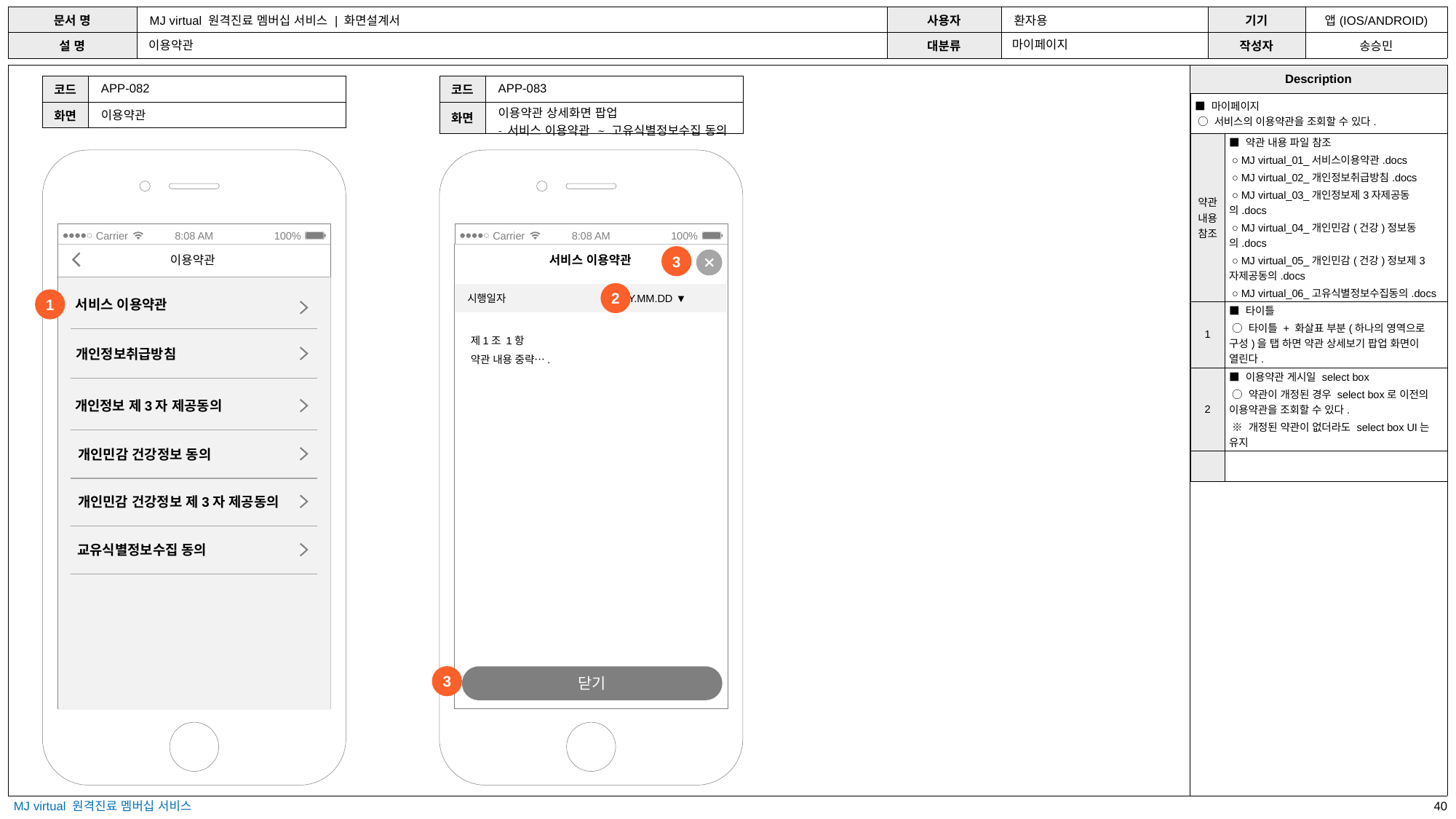

마이페이지
이용약관
| 코드 | APP-082 |
| --- | --- |
| 화면 | 이용약관 |
| 코드 | APP-083 |
| --- | --- |
| 화면 | 이용약관 상세화면 팝업 - 서비스 이용약관 ~ 고유식별정보수집 동의 |
| ■ 마이페이지 ○ 서비스의 이용약관을 조회할 수 있다. |  |
| --- | --- |
| 약관 내용 참조 | ■ 약관 내용 파일 참조 ○ MJ virtual\_01\_서비스이용약관.docs ○ MJ virtual\_02\_개인정보취급방침.docs ○ MJ virtual\_03\_개인정보제3자제공동의.docs ○ MJ virtual\_04\_개인민감(건강)정보동의.docs ○ MJ virtual\_05\_개인민감(건강)정보제3자제공동의.docs ○ MJ virtual\_06\_고유식별정보수집동의.docs |
| 1 | ■ 타이틀 ○ 타이틀 + 화살표 부분(하나의 영역으로 구성)을 탭 하면 약관 상세보기 팝업 화면이 열린다. |
| 2 | ■ 이용약관 게시일 select box ○ 약관이 개정된 경우 select box로 이전의 이용약관을 조회할 수 있다. ※ 개정된 약관이 없더라도 select box UI는 유지 |
|  |  |

8:08 AM
Carrier
100%

8:08 AM
Carrier
100%

3

서비스 이용약관
이용약관

2
시행일자                                  YYYY.MM.DD ▼
1
서비스 이용약관

제1조 1항
약관 내용 중략….
개인정보취급방침

개인정보 제3자 제공동의

개인민감 건강정보 동의

개인민감 건강정보 제3자 제공동의

교유식별정보수집 동의

3
닫기